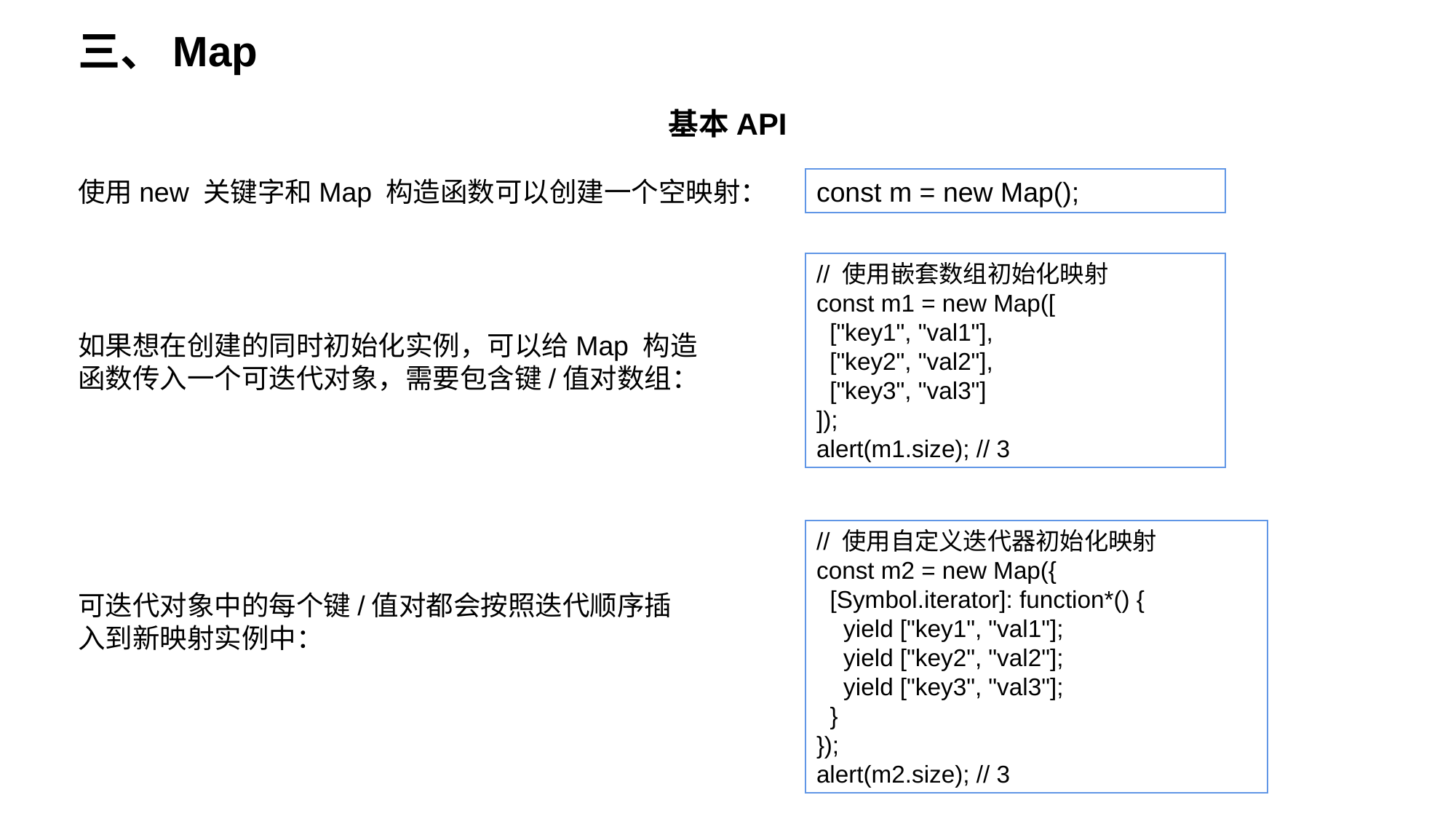

三、Map
基本API
使用new 关键字和Map 构造函数可以创建一个空映射：
const m = new Map();
// 使用嵌套数组初始化映射
const m1 = new Map([
  ["key1", "val1"],
  ["key2", "val2"],
  ["key3", "val3"]
]);
alert(m1.size); // 3
如果想在创建的同时初始化实例，可以给Map 构造函数传入一个可迭代对象，需要包含键/值对数组：
// 使用自定义迭代器初始化映射
const m2 = new Map({
  [Symbol.iterator]: function*() {
    yield ["key1", "val1"];
    yield ["key2", "val2"];
    yield ["key3", "val3"];
  }
});
alert(m2.size); // 3
可迭代对象中的每个键/值对都会按照迭代顺序插入到新映射实例中：